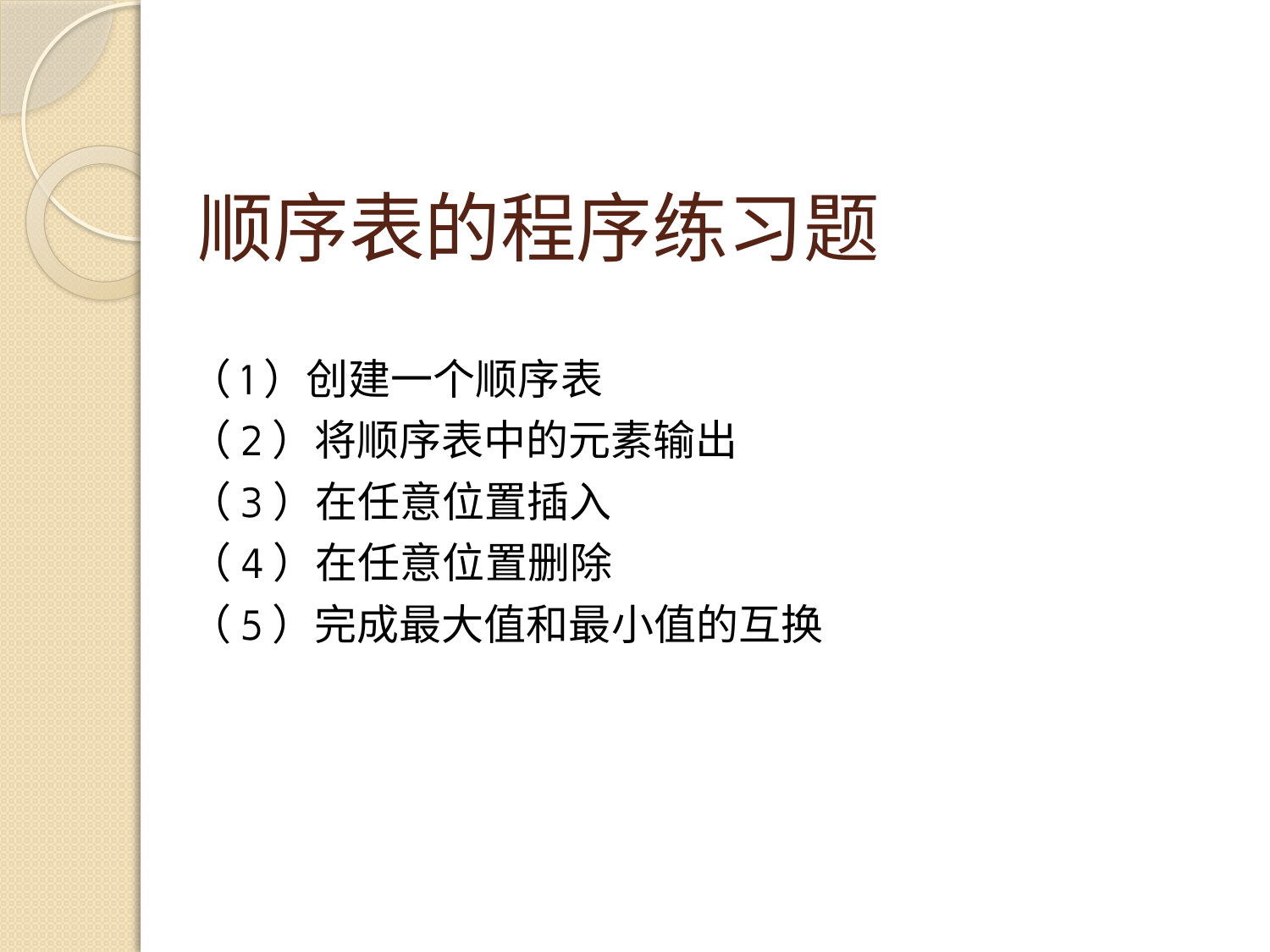

# 顺序表的程序练习题
（1）创建一个顺序表
（2）将顺序表中的元素输出
（3）在任意位置插入
（4）在任意位置删除
（5）完成最大值和最小值的互换